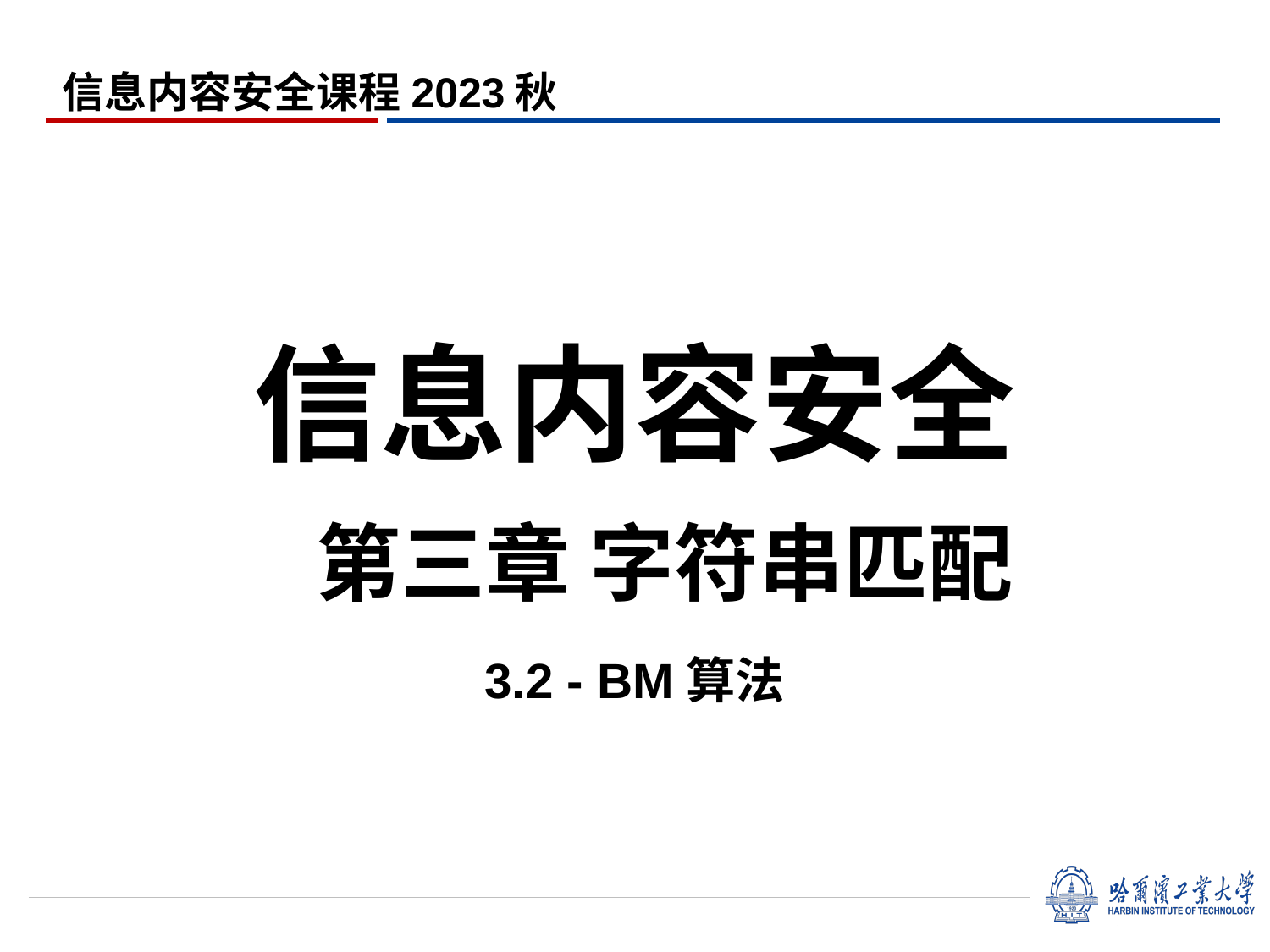

信息内容安全课程2023秋
信息内容安全
第三章 字符串匹配
3.2 - BM算法